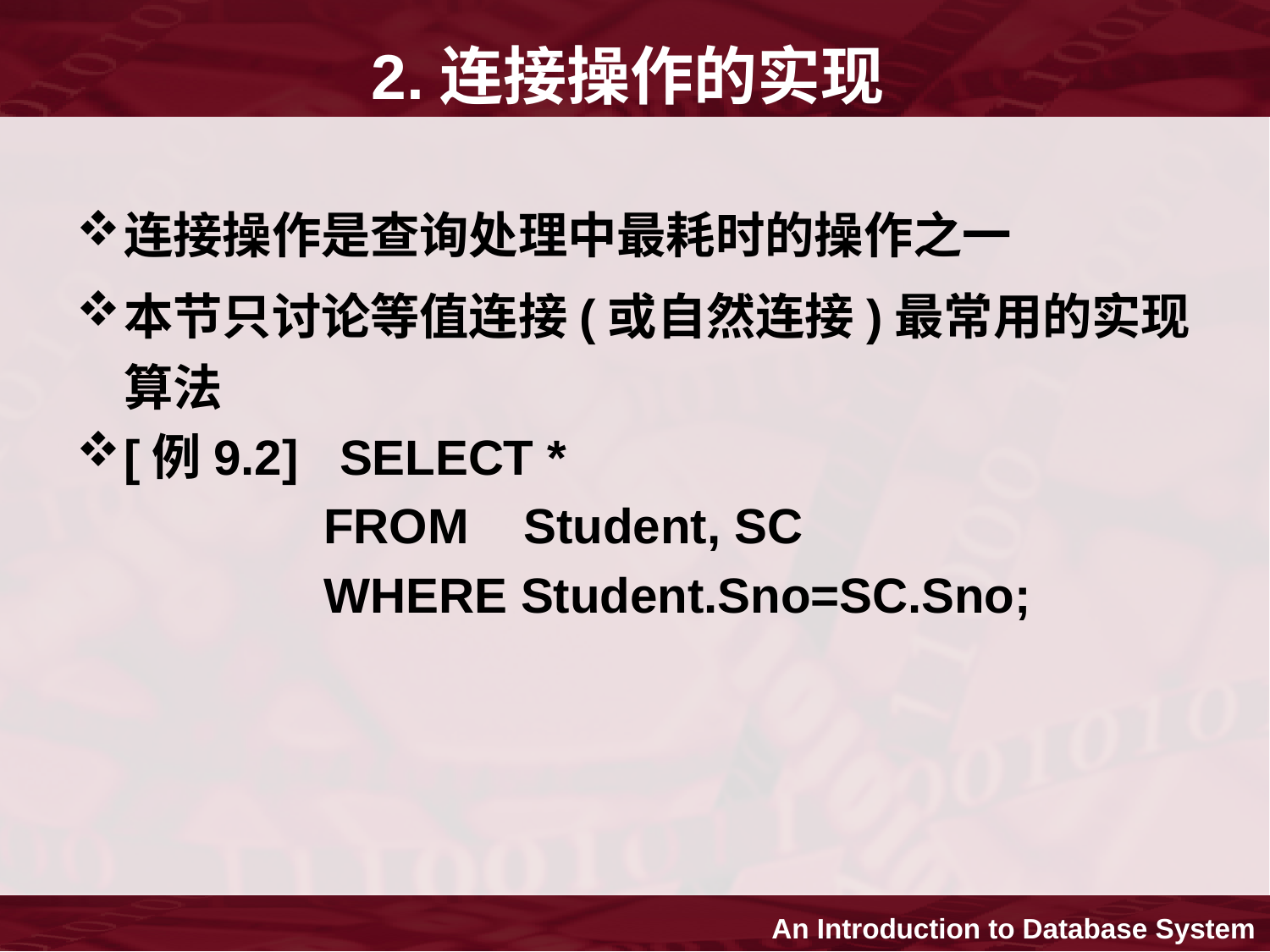

# 2.连接操作的实现
连接操作是查询处理中最耗时的操作之一
本节只讨论等值连接(或自然连接)最常用的实现算法
[例9.2]   SELECT *
                  FROM    Student, SC
                  WHERE Student.Sno=SC.Sno;